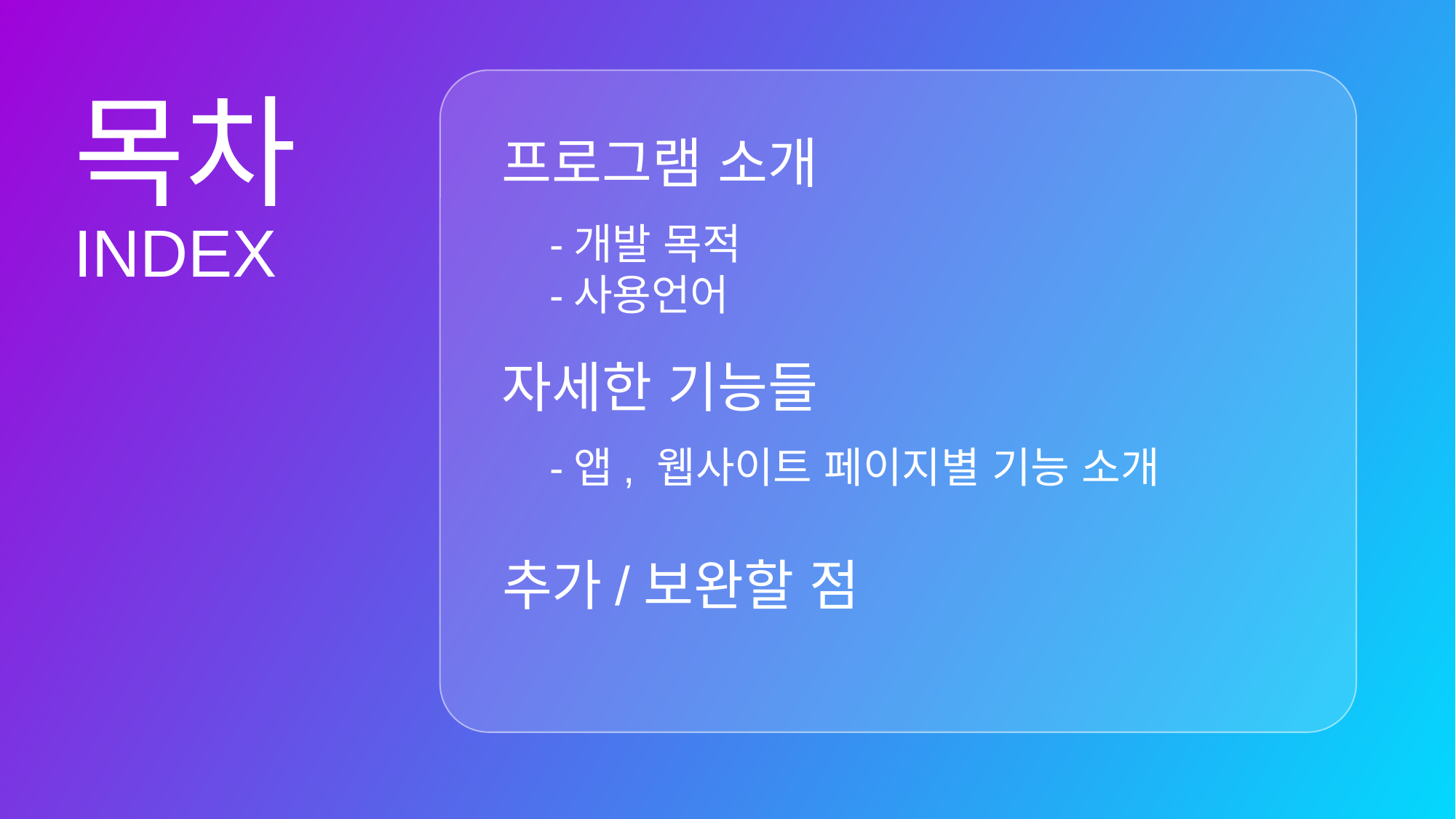

서현 IC
목차

프로그램 소개
INDEX
    -개발 목적
    -사용언어
자세한 기능들
    -앱, 웹사이트 페이지별 기능 소개
추가/보완할 점
20821 신준
@skybro2004#2828